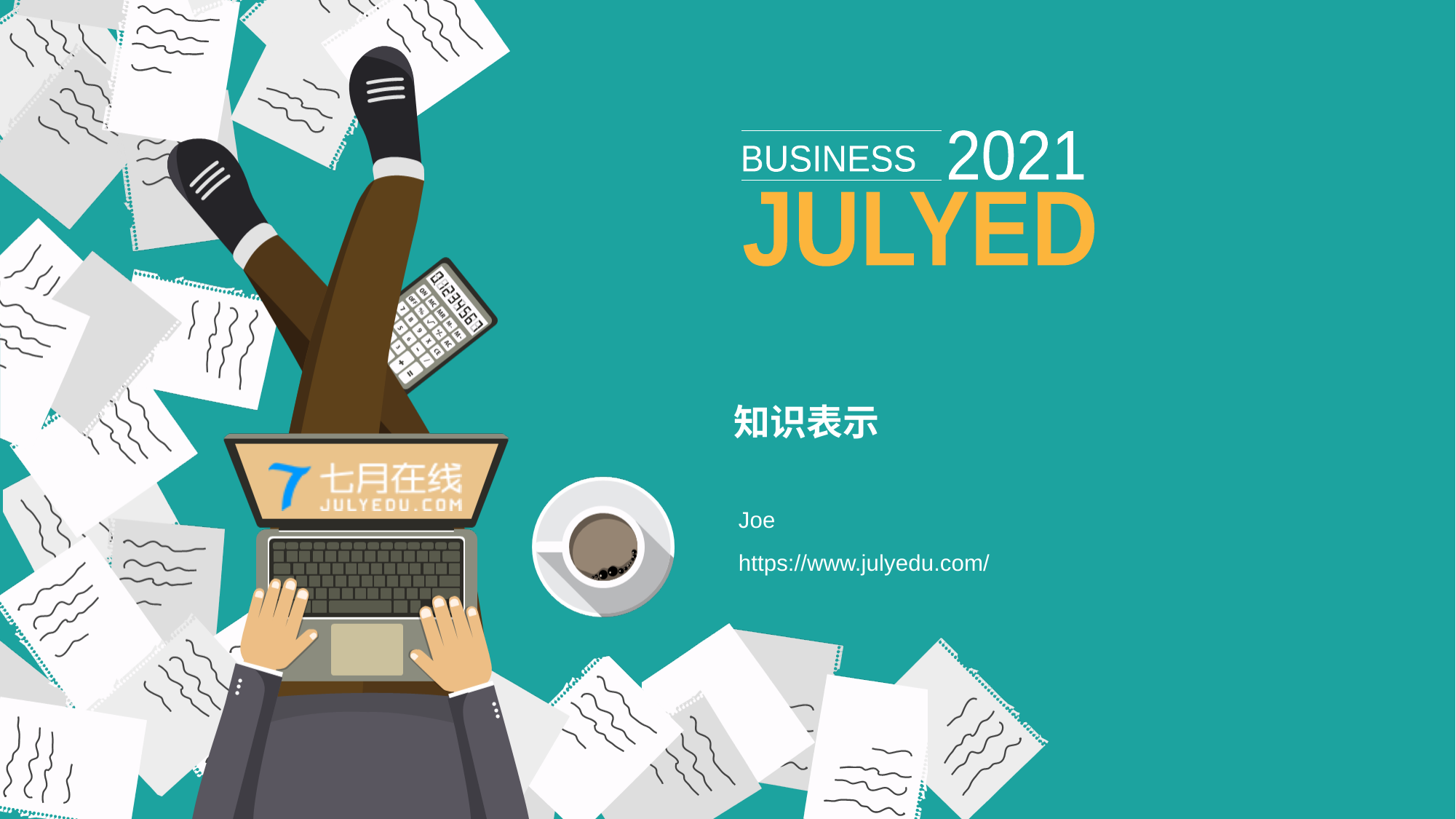

2021
BUSINESS
JULYED
# 知识表示
Joe
https://www.julyedu.com/